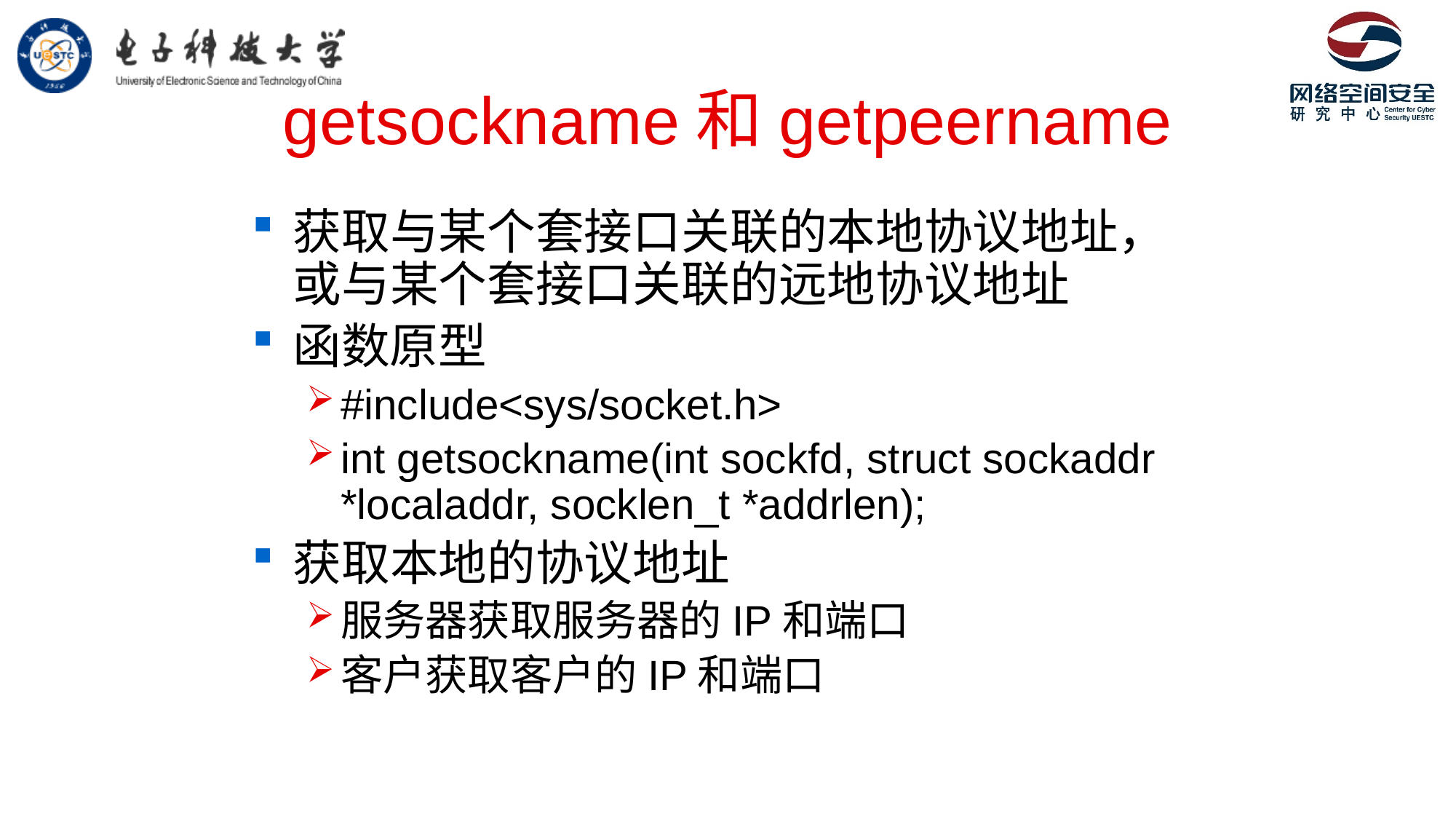

# getsockname和getpeername
获取与某个套接口关联的本地协议地址，或与某个套接口关联的远地协议地址
函数原型
#include<sys/socket.h>
int getsockname(int sockfd, struct sockaddr *localaddr, socklen_t *addrlen);
获取本地的协议地址
服务器获取服务器的IP和端口
客户获取客户的IP和端口